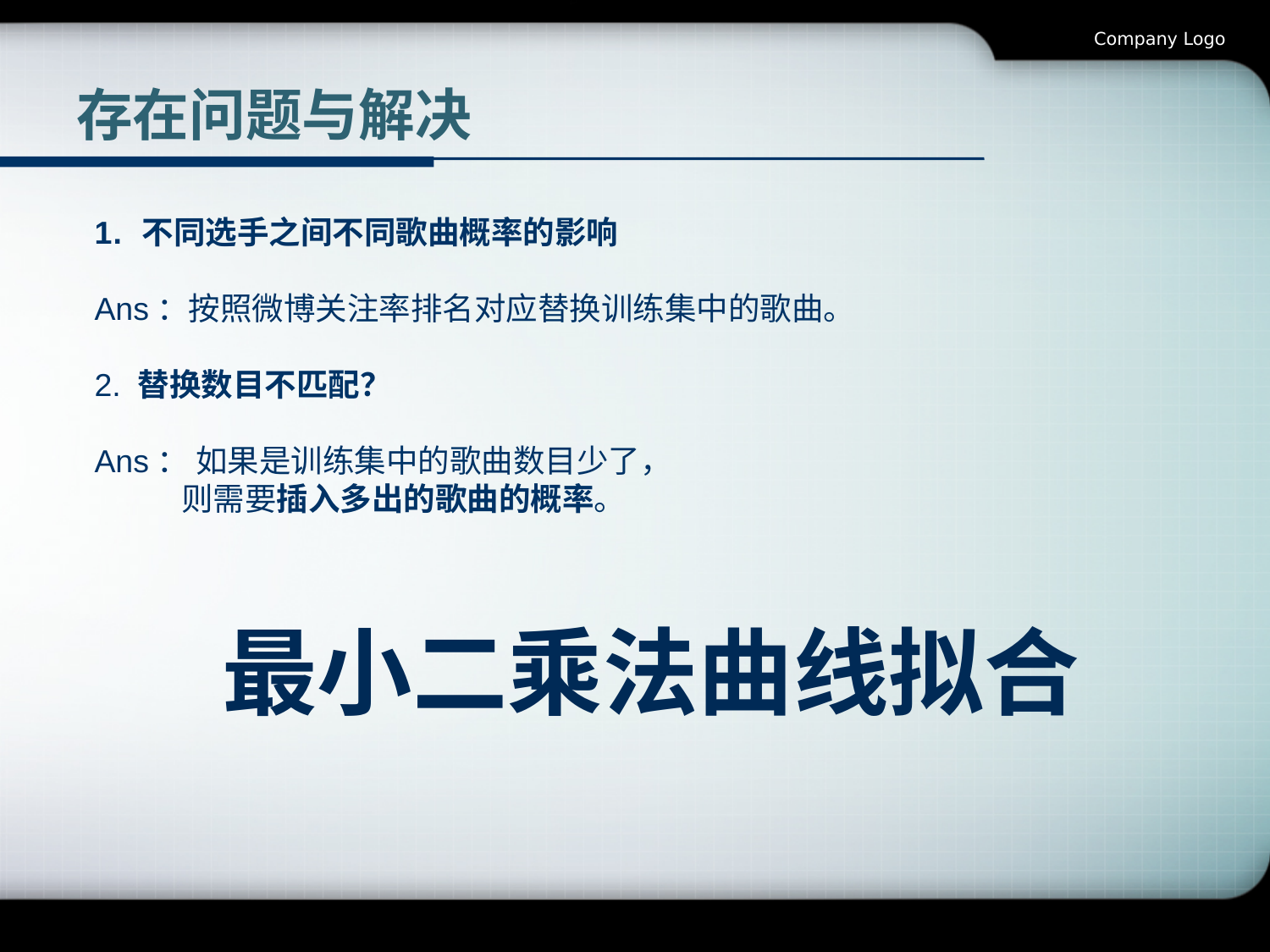

Company Logo
# 存在问题与解决
不同选手之间不同歌曲概率的影响

Ans：按照微博关注率排名对应替换训练集中的歌曲。

2. 替换数目不匹配？

Ans： 如果是训练集中的歌曲数目少了，
           则需要插入多出的歌曲的概率。
最小二乘法曲线拟合